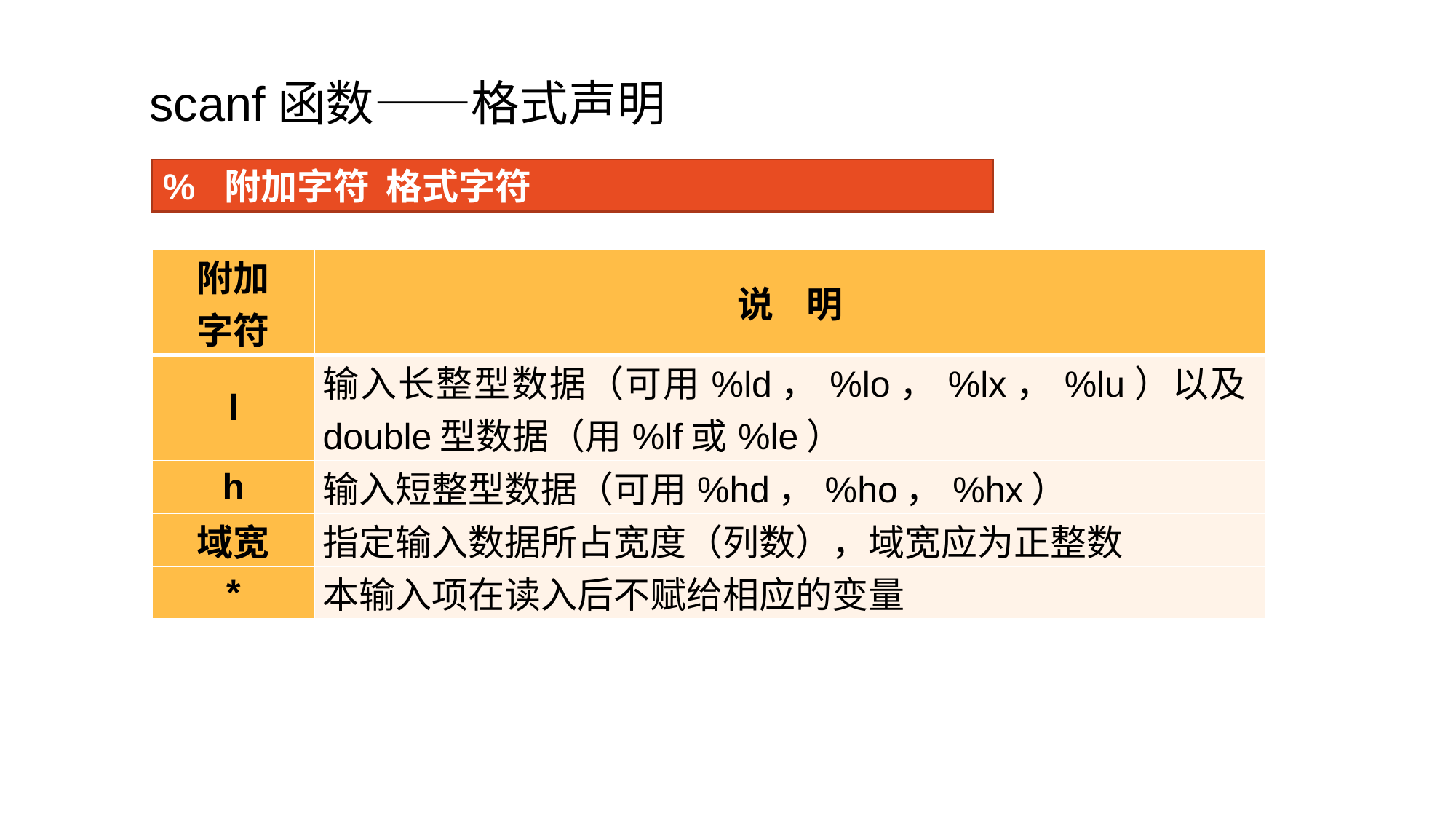

# scanf函数——格式声明
%  附加字符  格式字符
| 附加 字符 | 说 明 |
| --- | --- |
| l | 输入长整型数据（可用%ld，%lo，%lx，%lu）以及double型数据（用%lf或%le） |
| h | 输入短整型数据（可用%hd，%ho，%hx） |
| 域宽 | 指定输入数据所占宽度（列数），域宽应为正整数 |
| \* | 本输入项在读入后不赋给相应的变量 |